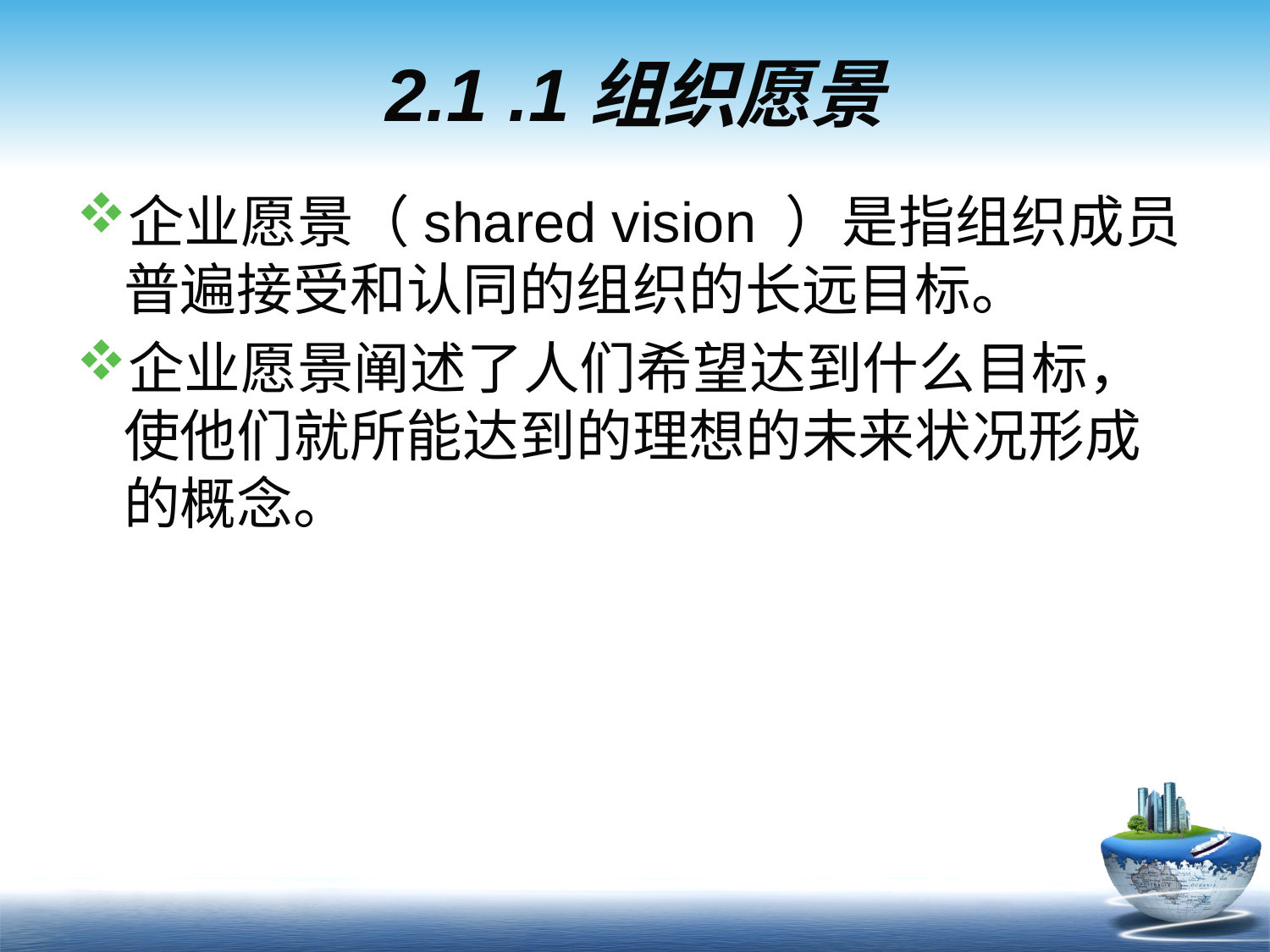

# 2.1 .1组织愿景
企业愿景（shared vision ）是指组织成员普遍接受和认同的组织的长远目标。
企业愿景阐述了人们希望达到什么目标，使他们就所能达到的理想的未来状况形成的概念。